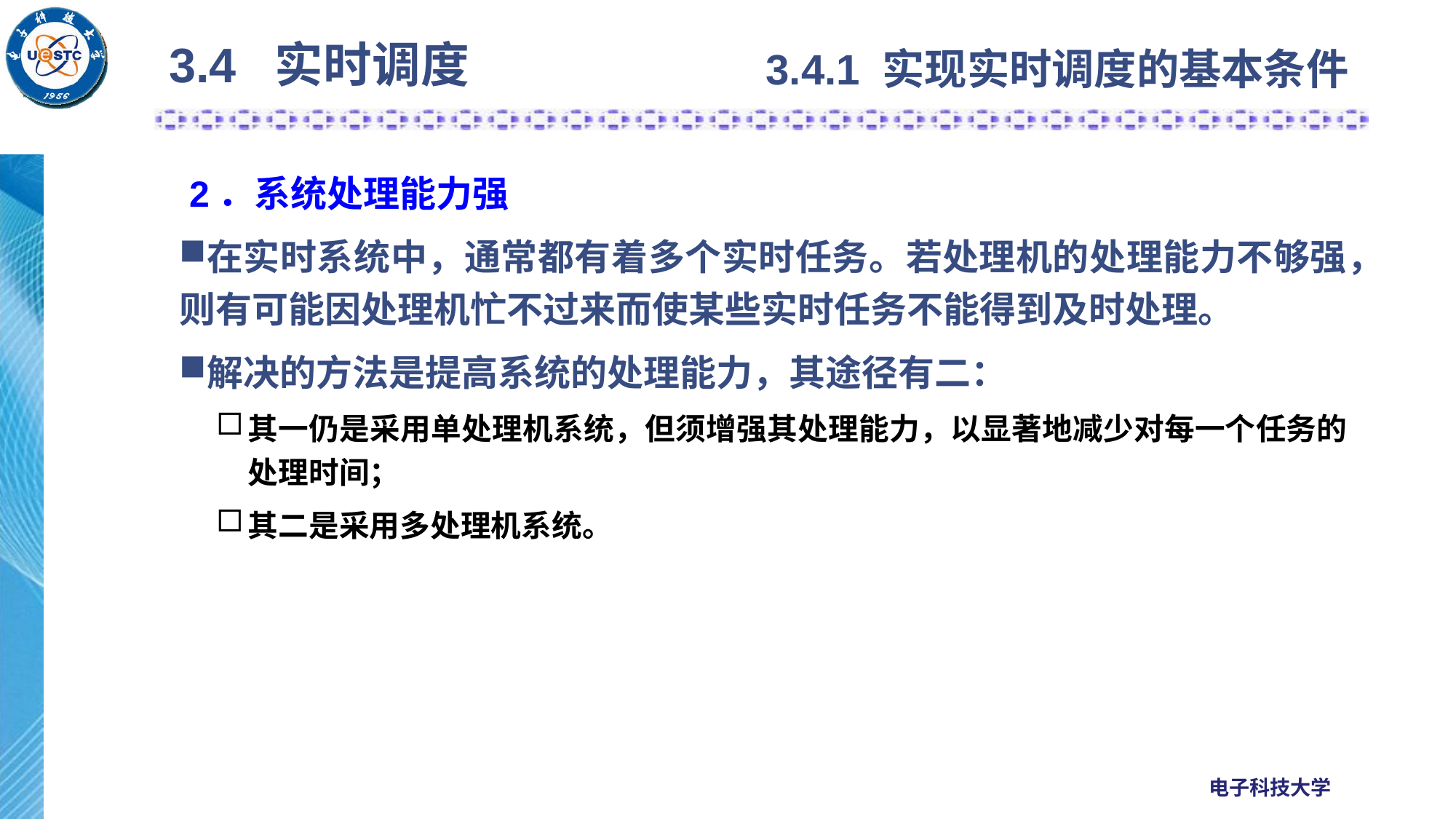

3.4  实时调度
# 3.4.1 实现实时调度的基本条件
 2．系统处理能力强
在实时系统中，通常都有着多个实时任务。若处理机的处理能力不够强，则有可能因处理机忙不过来而使某些实时任务不能得到及时处理。
解决的方法是提高系统的处理能力，其途径有二：
其一仍是采用单处理机系统，但须增强其处理能力，以显著地减少对每一个任务的处理时间；
其二是采用多处理机系统。